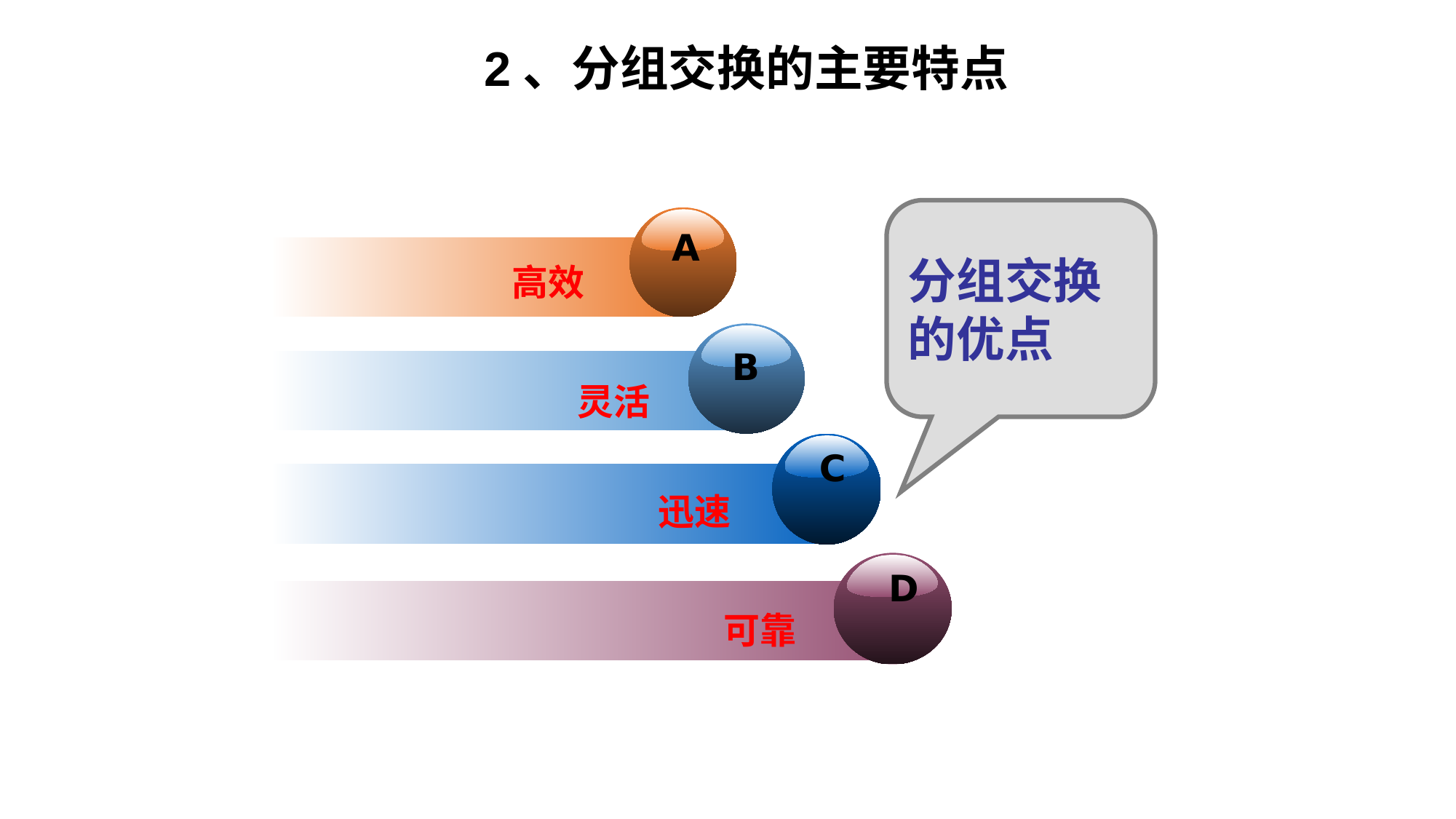

2、分组交换的主要特点
分组交换的优点

A

高效

B

灵活

C

迅速

D

可靠